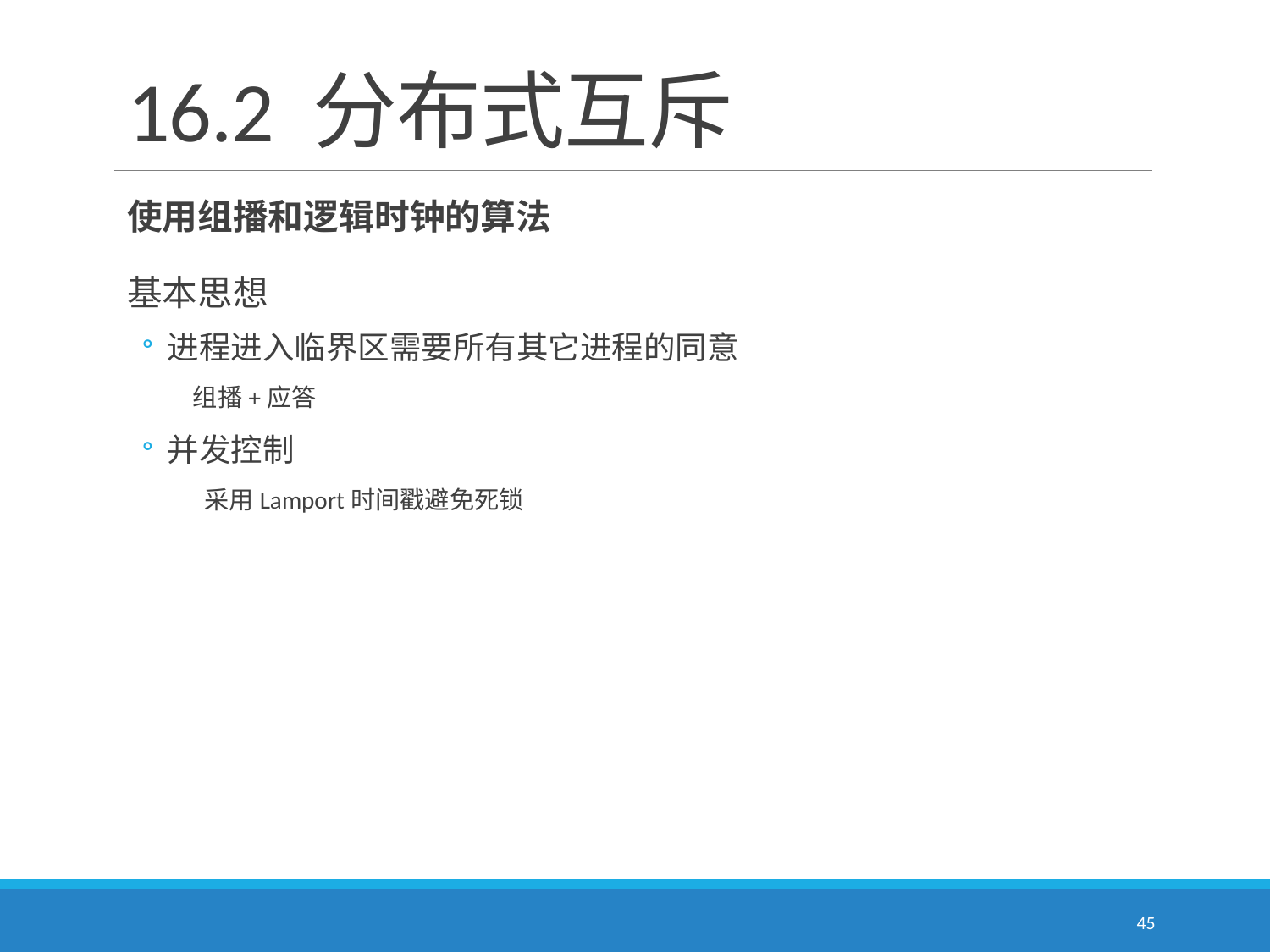

# 16.2 分布式互斥
使用组播和逻辑时钟的算法
基本思想
进程进入临界区需要所有其它进程的同意
组播+应答
并发控制
 采用Lamport时间戳避免死锁

45